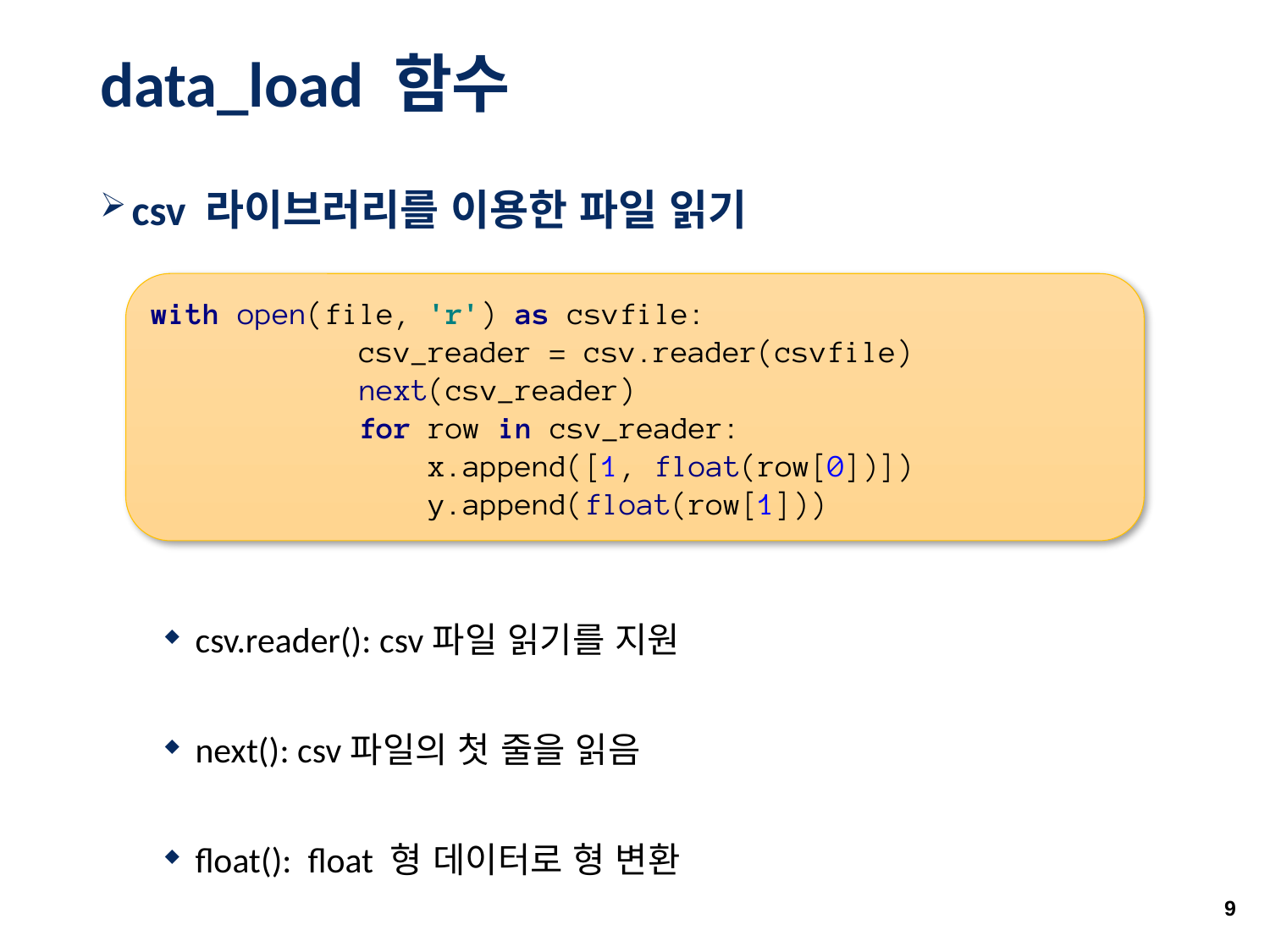

# data_load 함수
csv 라이브러리를 이용한 파일 읽기

csv.reader(): csv파일 읽기를 지원

next(): csv파일의 첫 줄을 읽음

float():  float 형 데이터로 형 변환

with open(file, 'r') as csvfile:
            csv_reader = csv.reader(csvfile)
            next(csv_reader)
            for row in csv_reader:
                x.append([1, float(row[0])])
                y.append(float(row[1]))
9